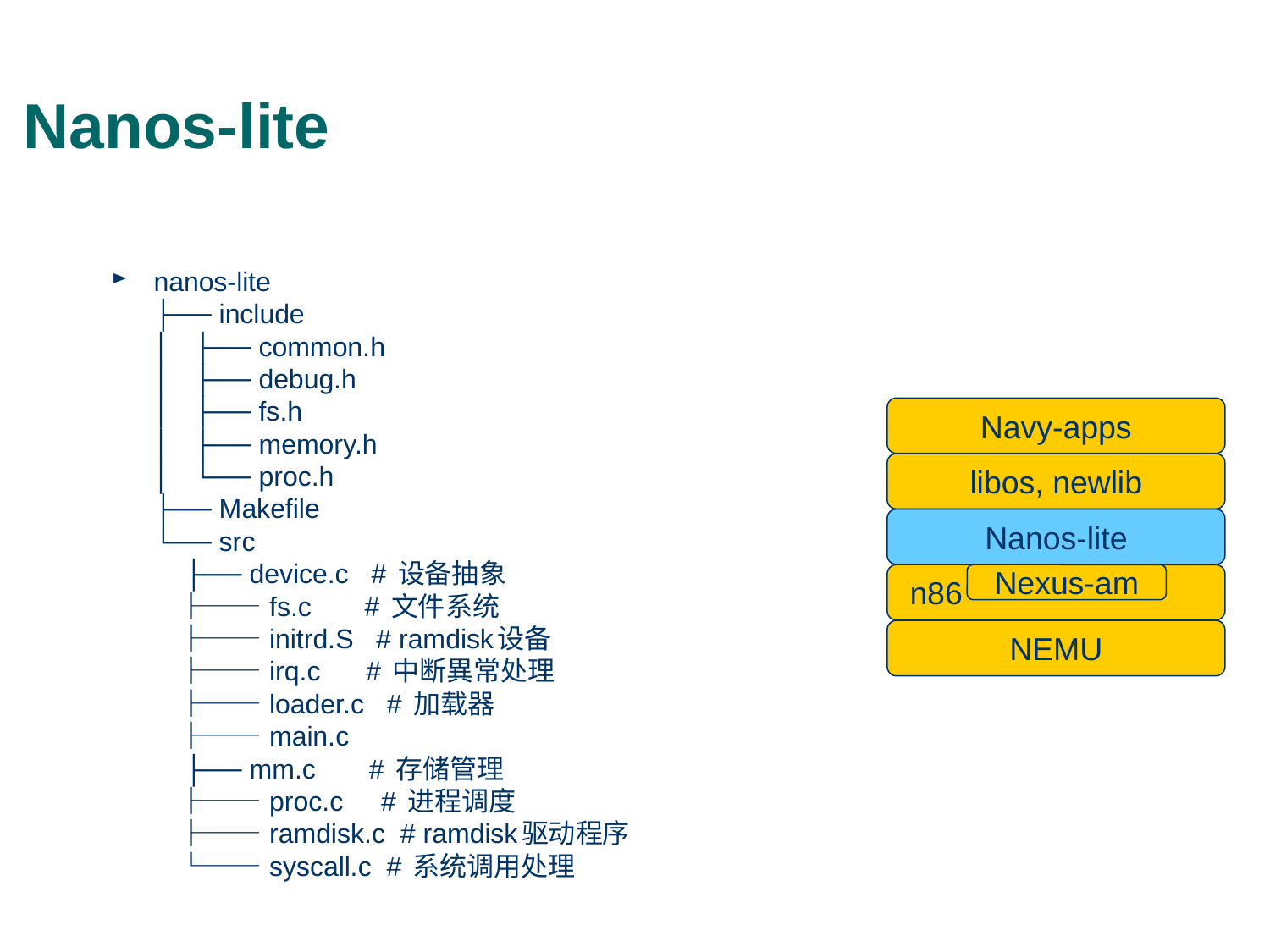

# Nanos-lite
nanos-lite
├── include
│   ├── common.h
│   ├── debug.h
│   ├── fs.h
│   ├── memory.h
│   └── proc.h
├── Makefile
└── src
    ├── device.c   # 设备抽象
    ├── fs.c       # 文件系统
    ├── initrd.S   # ramdisk设备
    ├── irq.c      # 中断異常处理
    ├── loader.c   # 加载器
    ├── main.c
    ├── mm.c       # 存储管理
    ├── proc.c     # 进程调度
    ├── ramdisk.c  # ramdisk驱动程序
    └── syscall.c  # 系统调用处理
Navy-apps
libos, newlib
Nanos-lite
n86
NEMU
Nexus-am